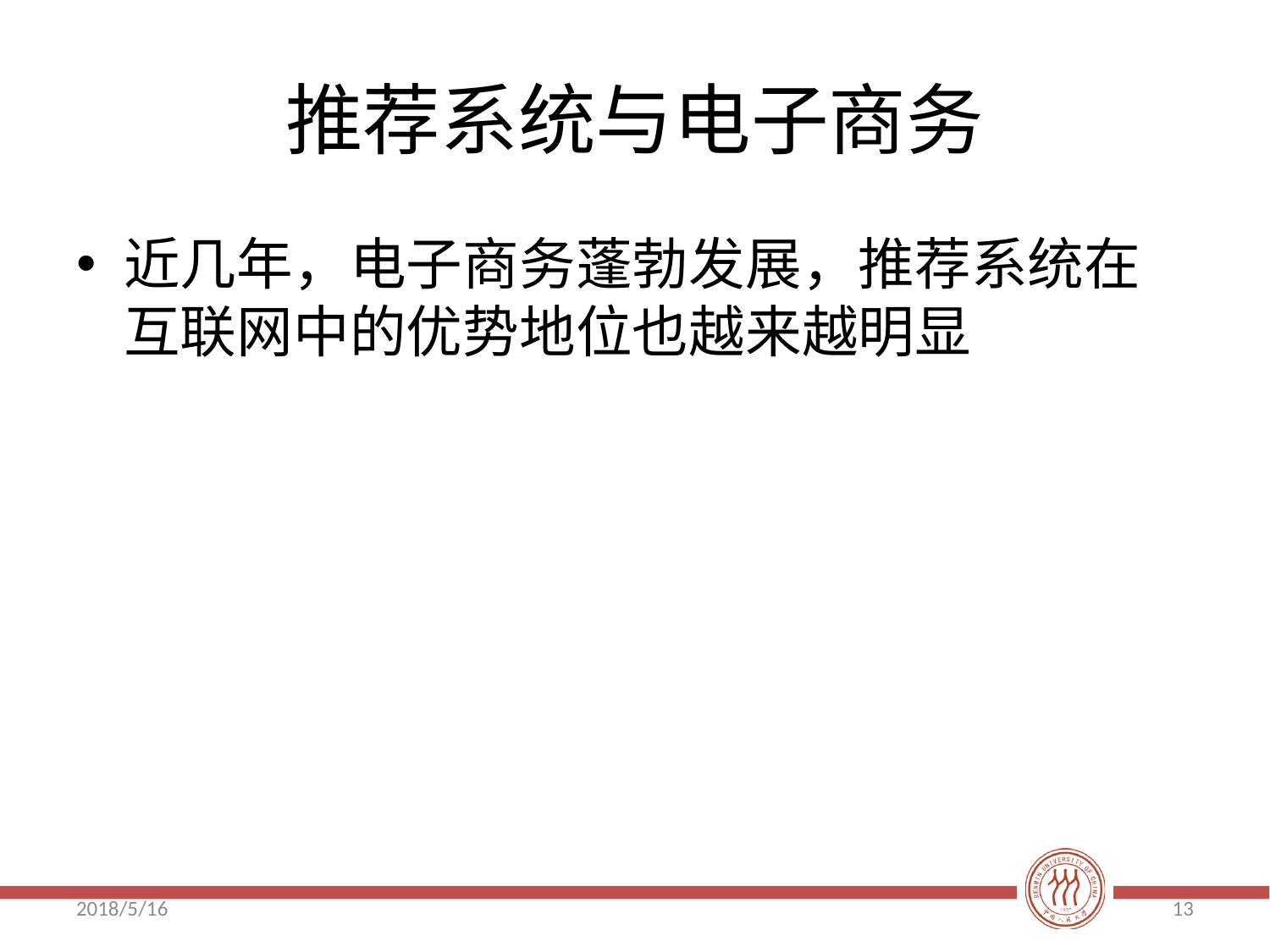

# 推荐系统与电子商务
近几年，电子商务蓬勃发展，推荐系统在互联网中的优势地位也越来越明显
2018/5/16
13